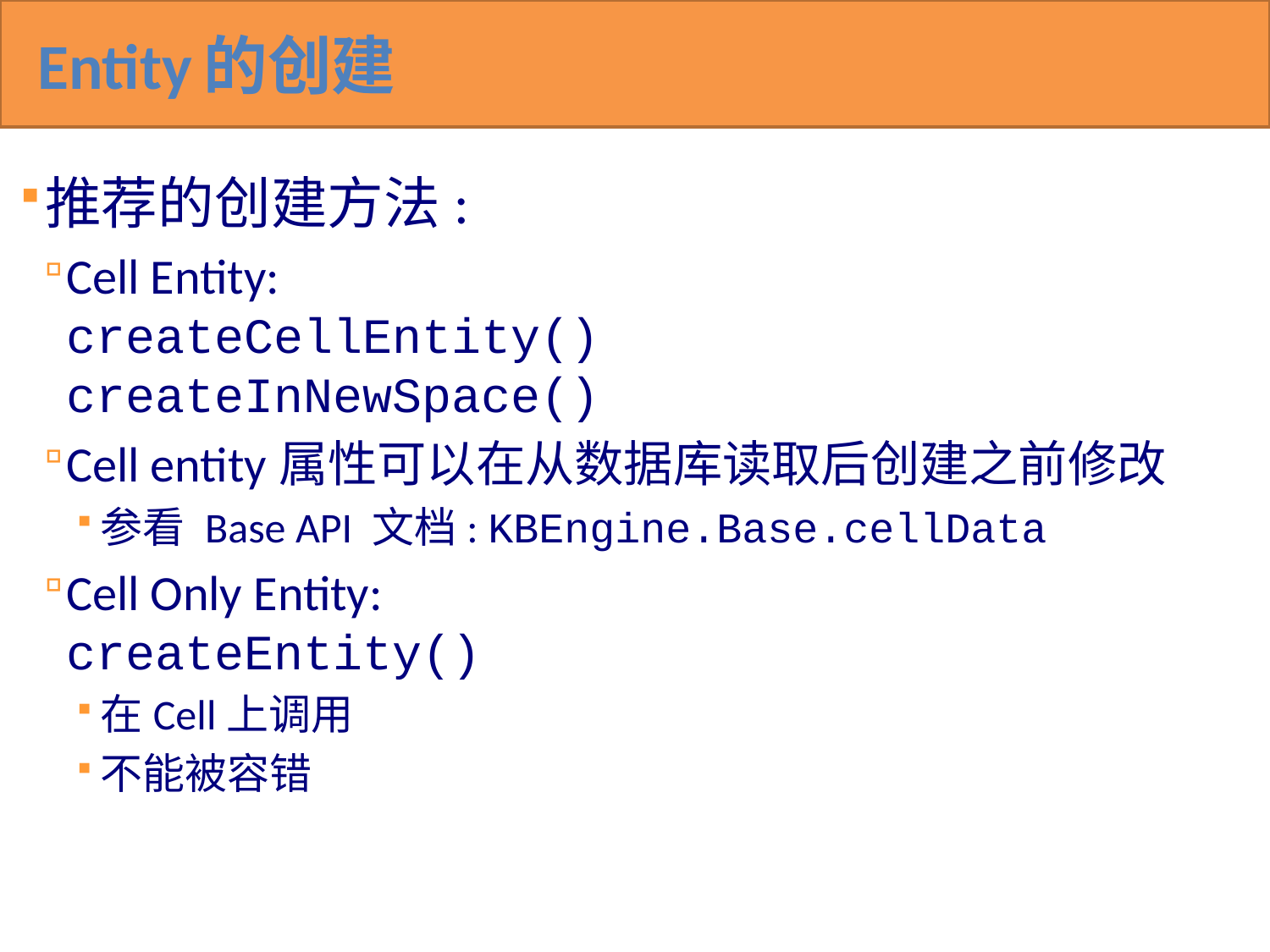

# Entity的创建
推荐的创建方法:
Cell Entity:
createCellEntity()
createInNewSpace()
Cell entity属性可以在从数据库读取后创建之前修改
参看 Base API 文档: KBEngine.Base.cellData
Cell Only Entity:
createEntity()
在Cell上调用
不能被容错